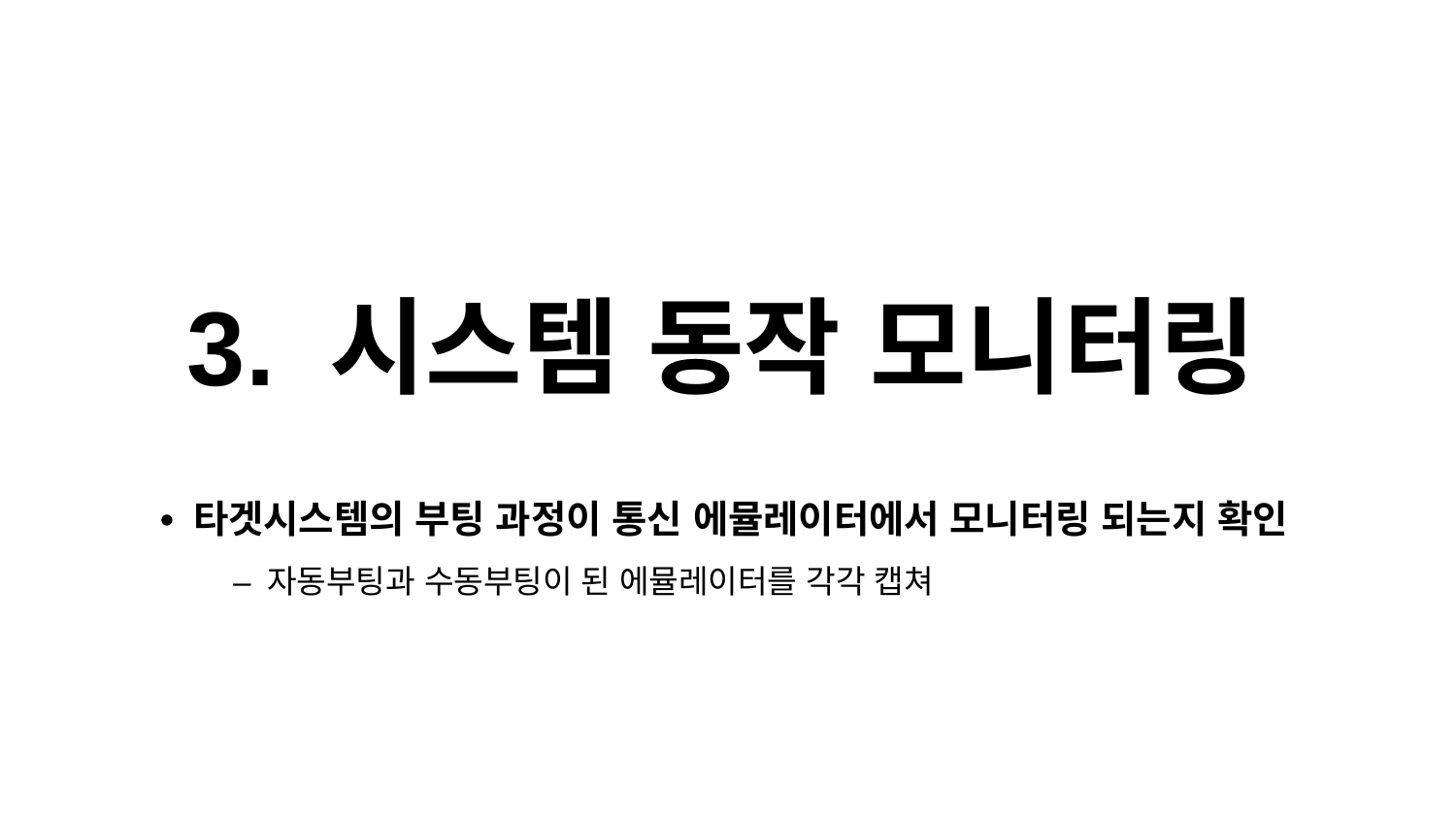

3. 시스템 동작 모니터링
• 타겟시스템의 부팅 과정이 통신 에뮬레이터에서 모니터링 되는지 확인
– 자동부팅과 수동부팅이 된 에뮬레이터를 각각 캡쳐